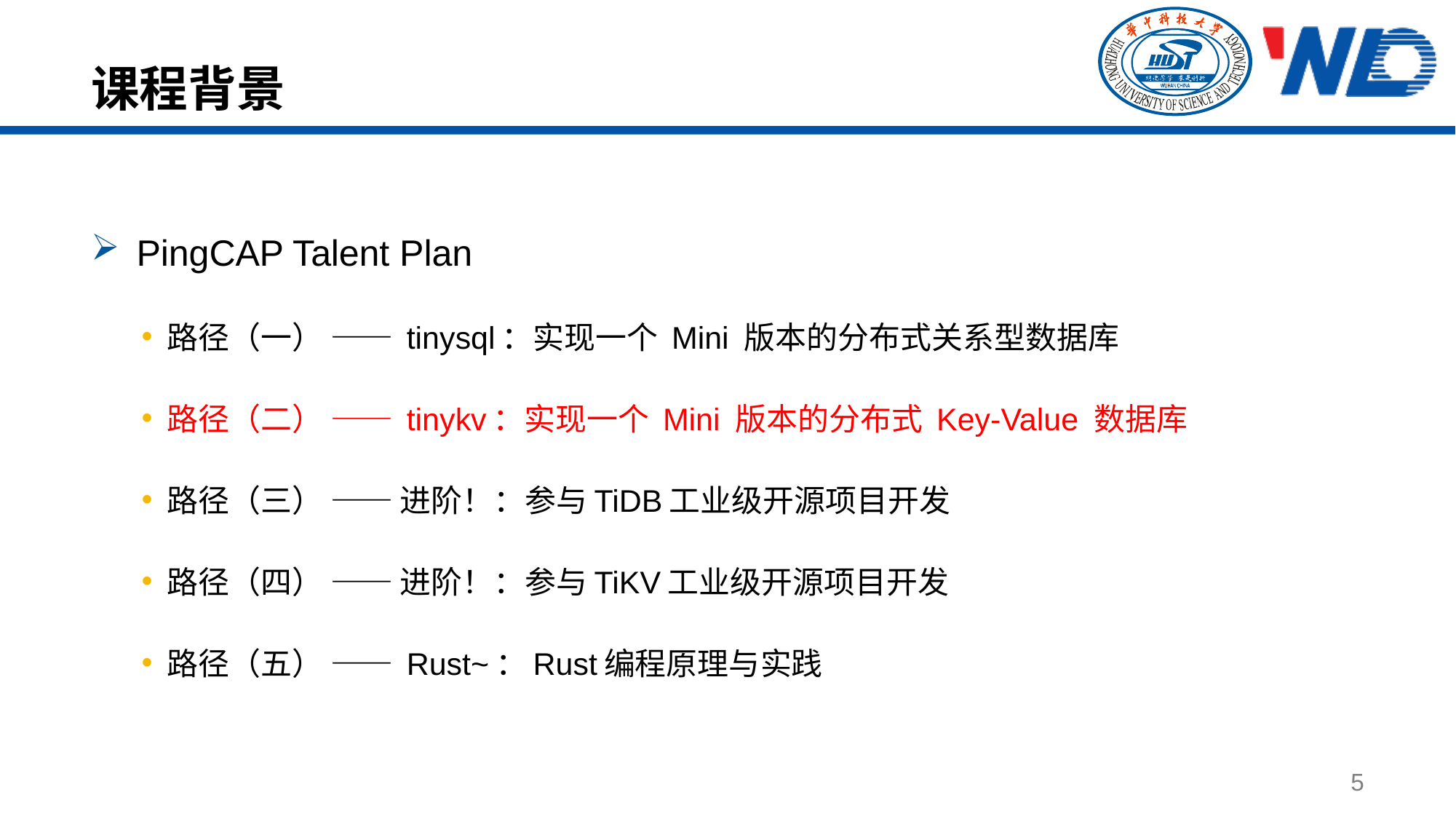

# 课程背景
  PingCAP Talent Plan
路径（一） —— tinysql：实现一个 Mini 版本的分布式关系型数据库
路径（二） —— tinykv：实现一个 Mini 版本的分布式 Key-Value 数据库
路径（三） —— 进阶！：参与TiDB工业级开源项目开发
路径（四） —— 进阶！：参与TiKV工业级开源项目开发
路径（五） —— Rust~：Rust编程原理与实践

5